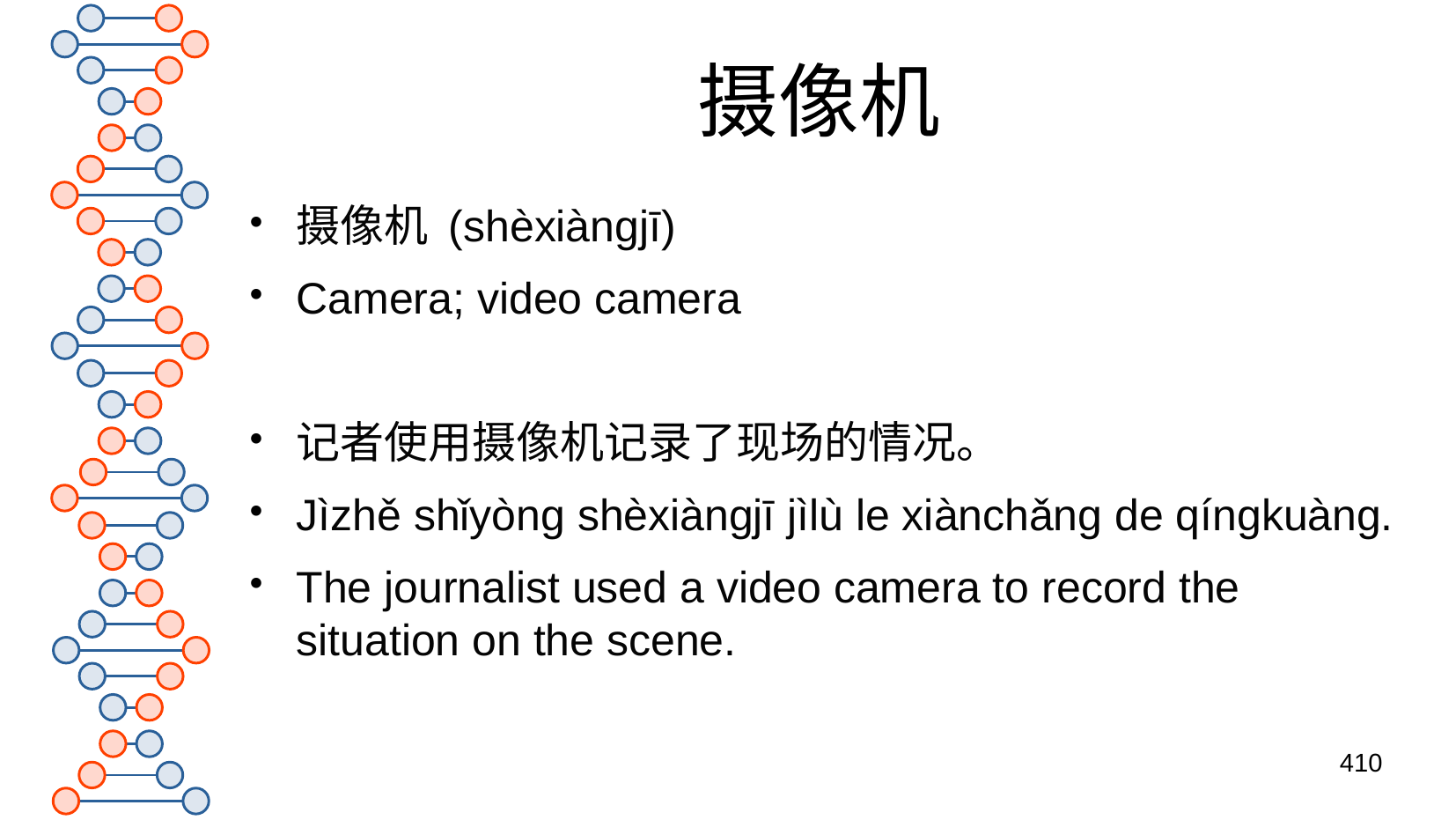

# 摄像机
摄像机 (shèxiàngjī)
Camera; video camera

记者使用摄像机记录了现场的情况。
Jìzhě shǐyòng shèxiàngjī jìlù le xiànchǎng de qíngkuàng.
The journalist used a video camera to record the situation on the scene.

410